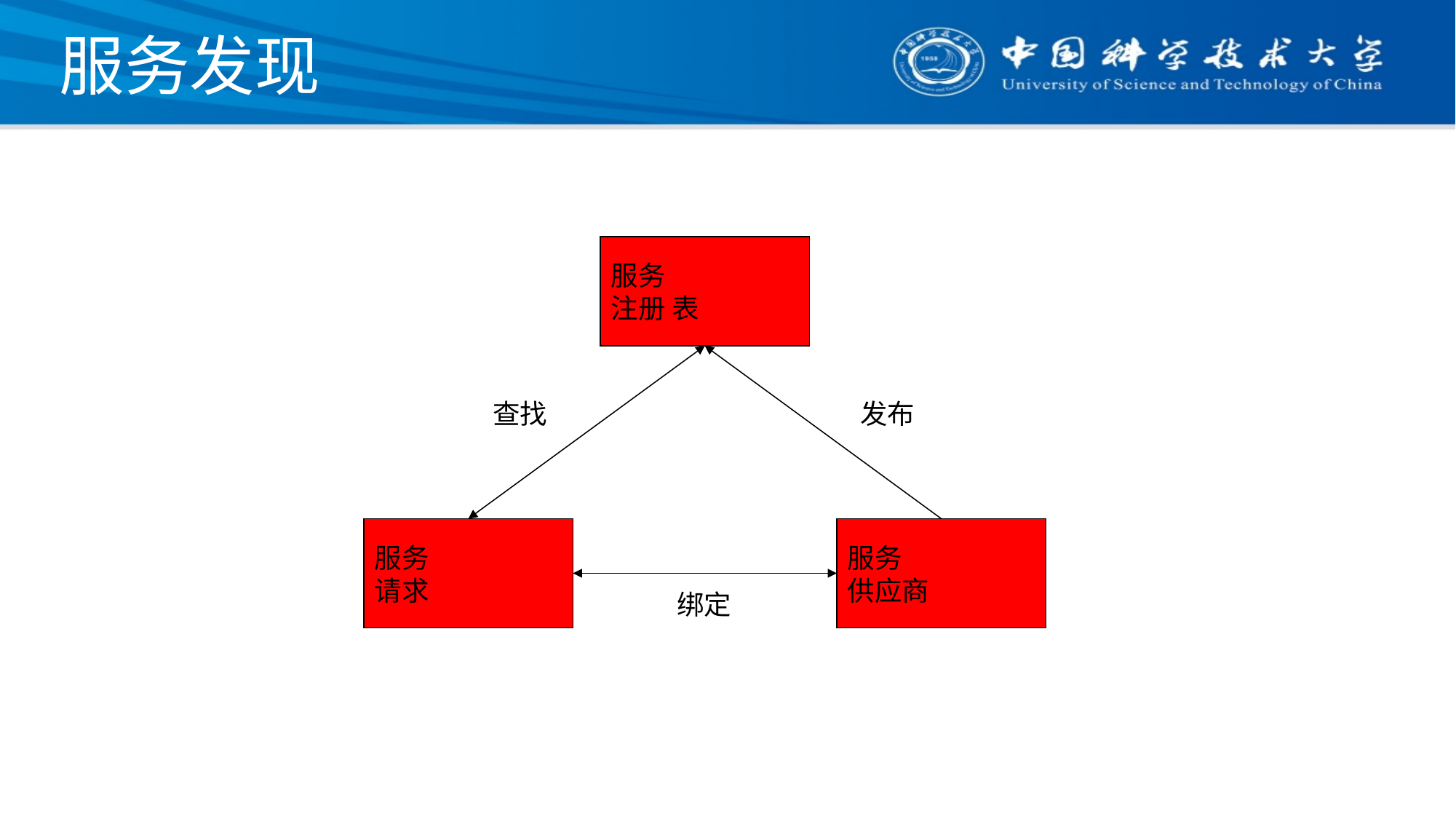

# 服务发现
服务
注册 表
查找
发布
服务
请求
服务
供应商
绑定